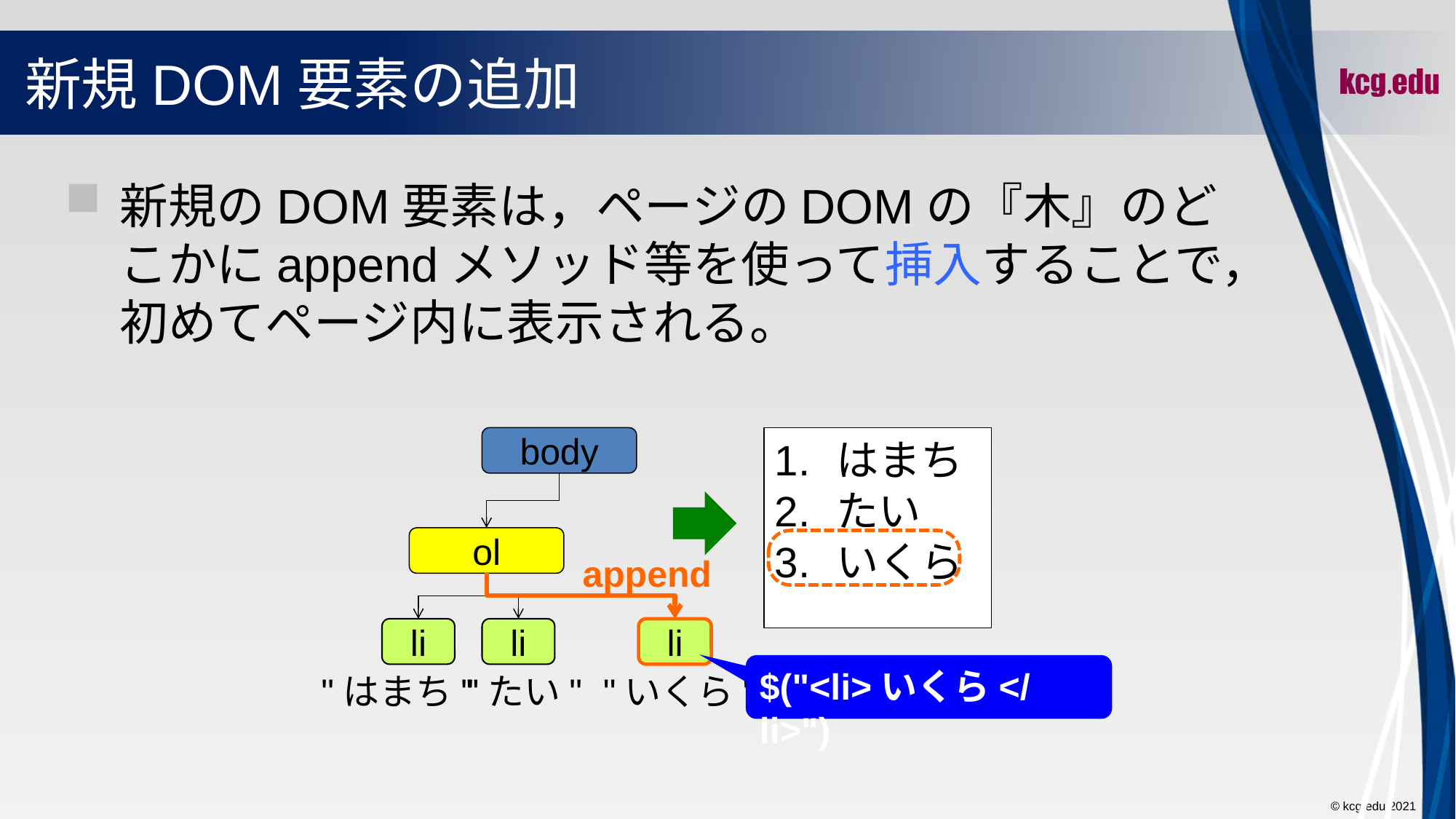

# 新規DOM要素の追加
新規のDOM要素は，ページのDOMの『木』のどこかにappendメソッド等を使って挿入することで，初めてページ内に表示される。
body
はまち
たい
いくら

ol

append
li
li
li
"いくら"
$("<li>いくら</li>")
"たい"
"はまち"